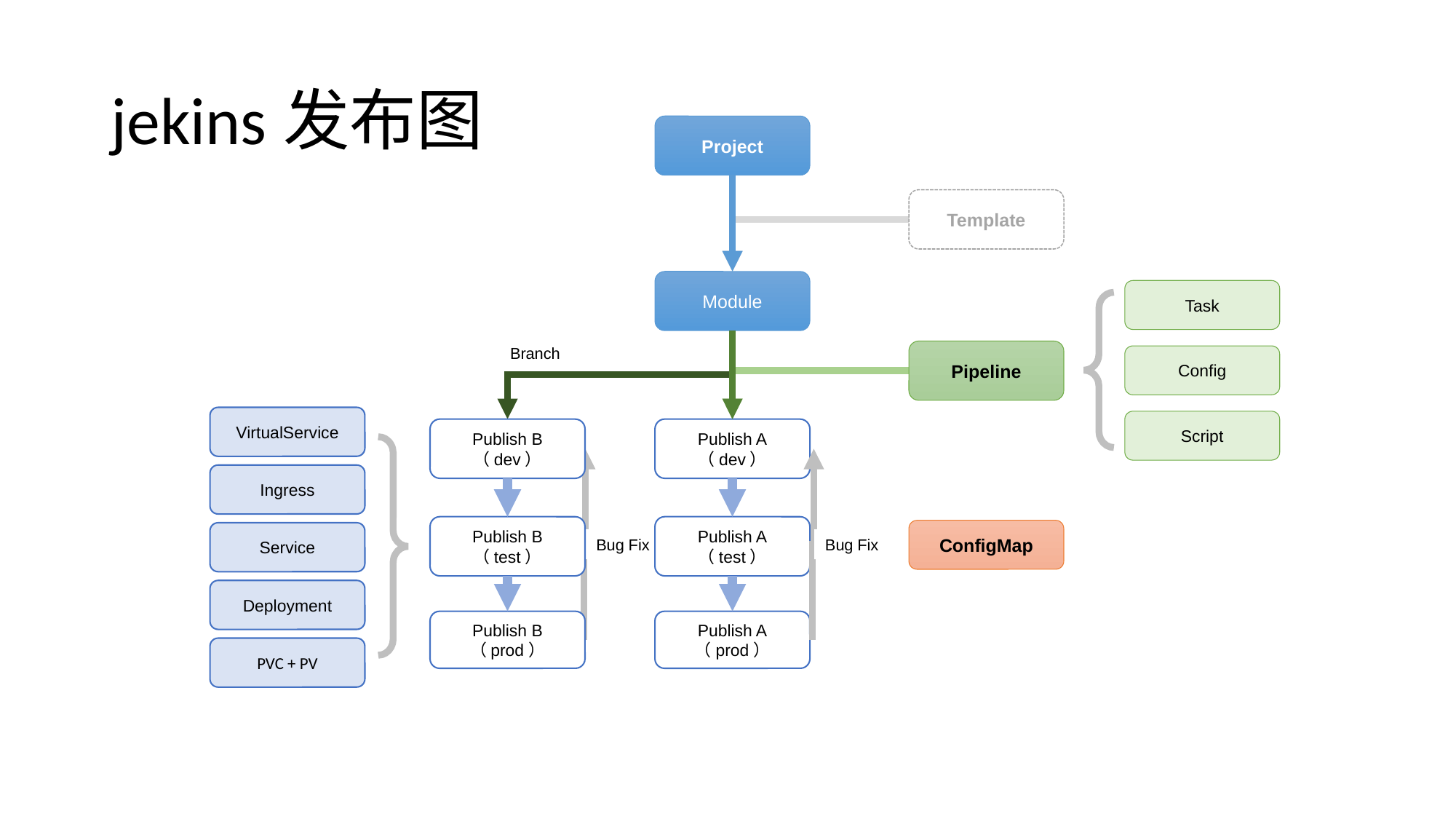

# jekins发布图
Project
Template
Module
Task

Branch
Pipeline
Config
VirtualService
Script
Publish A
（dev）
Publish B
（dev）

Ingress
Publish A
（test）
Publish B
（test）
ConfigMap
Service
Bug Fix
Bug Fix
Deployment
Publish B
（prod）
Publish A
（prod）
PVC + PV